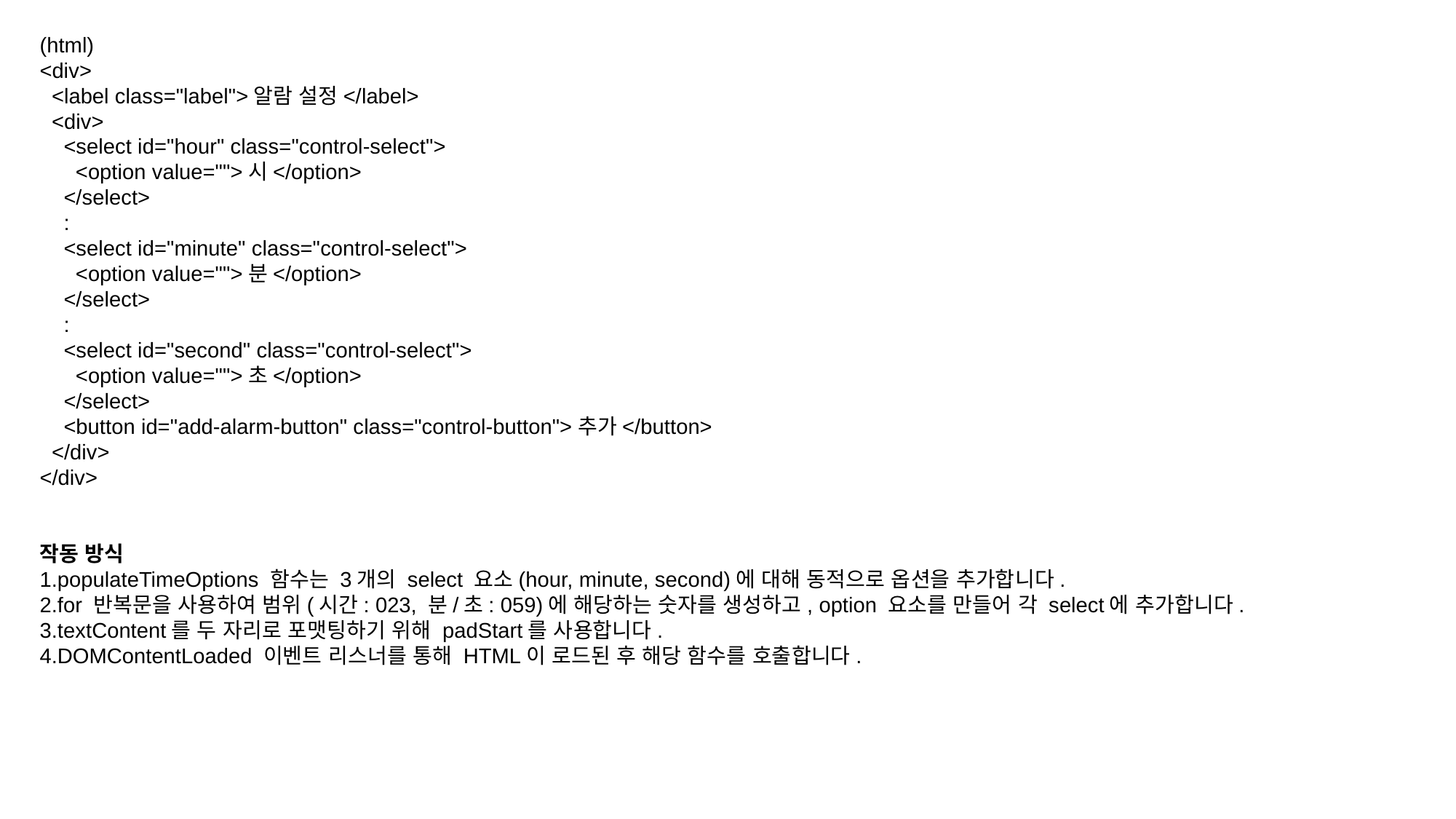

(html)
<div>
  <label class="label">알람 설정</label>
  <div>
    <select id="hour" class="control-select">
      <option value="">시</option>
    </select>
    :
    <select id="minute" class="control-select">
      <option value="">분</option>
    </select>
    :
    <select id="second" class="control-select">
      <option value="">초</option>
    </select>
    <button id="add-alarm-button" class="control-button">추가</button>
  </div>
</div>

작동 방식
populateTimeOptions 함수는 3개의 select 요소(hour, minute, second)에 대해 동적으로 옵션을 추가합니다.
for 반복문을 사용하여 범위(시간: 023, 분/초: 059)에 해당하는 숫자를 생성하고, option 요소를 만들어 각 select에 추가합니다.
textContent를 두 자리로 포맷팅하기 위해 padStart를 사용합니다.
DOMContentLoaded 이벤트 리스너를 통해 HTML이 로드된 후 해당 함수를 호출합니다.